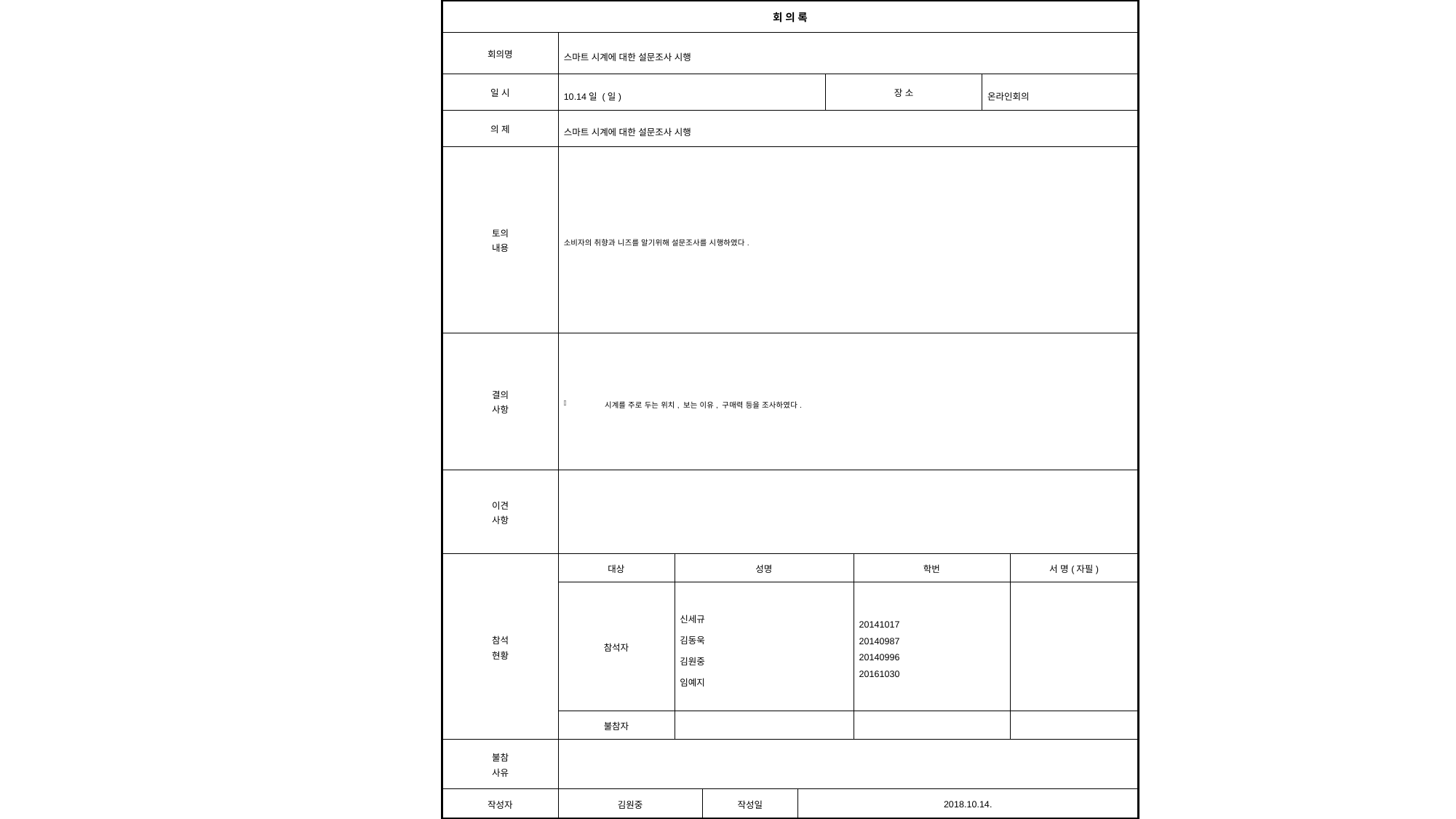

| 회 의 록 |  |  |  |  |  |  |  |  |
| --- | --- | --- | --- | --- | --- | --- | --- | --- |
| 회의명 | 스마트 시계에 대한 설문조사 시행 |  |  |  |  |  |  |  |
| 일 시 | 10.14일 (일) |  |  |  | 장 소 |  | 온라인회의 |  |
| 의 제 | 스마트 시계에 대한 설문조사 시행 |  |  |  |  |  |  |  |
| 토의 내용 | 소비자의 취향과 니즈를 알기위해 설문조사를 시행하였다. |  |  |  |  |  |  |  |
| 결의 사항 | 시계를 주로 두는 위치, 보는 이유, 구매력 등을 조사하였다. |  |  |  |  |  |  |  |
| 이견 사항 |  |  |  |  |  |  |  |  |
| 참석 현황 | 대상 | 성명 |  |  |  | 학번 |  | 서 명(자필) |
|  | 참석자 | 신세규 김동욱 김원중 임예지 |  |  |  | 20141017 20140987 20140996 20161030 |  |  |
|  | 불참자 |  |  |  |  |  |  |  |
| 불참 사유 |  |  |  |  |  |  |  |  |
| 작성자 | 김원중 |  | 작성일 | 2018.10.14. |  |  |  |  |